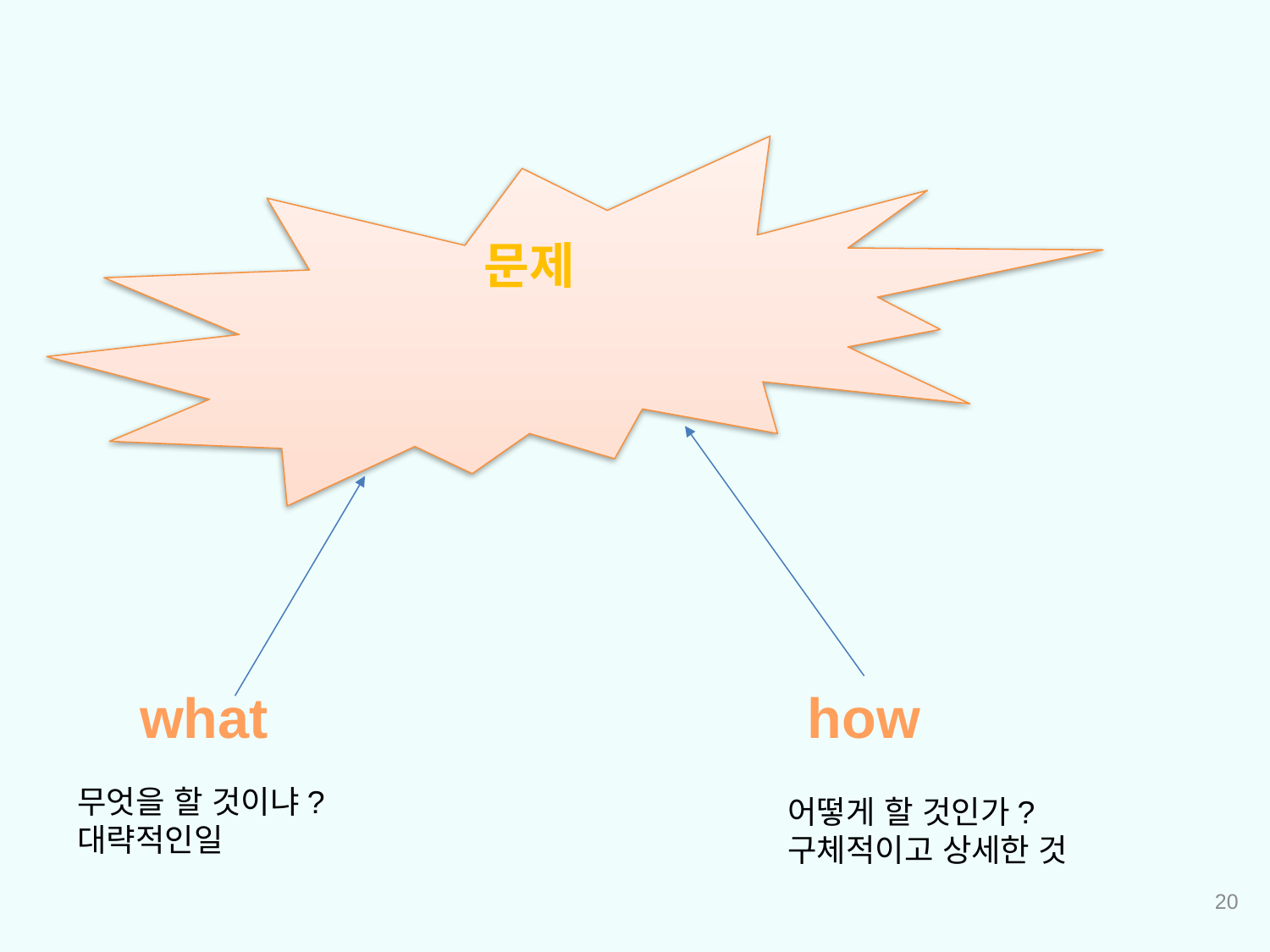

문제

what
how
무엇을 할 것이냐?
대략적인일
어떻게 할 것인가?
구체적이고 상세한 것
20